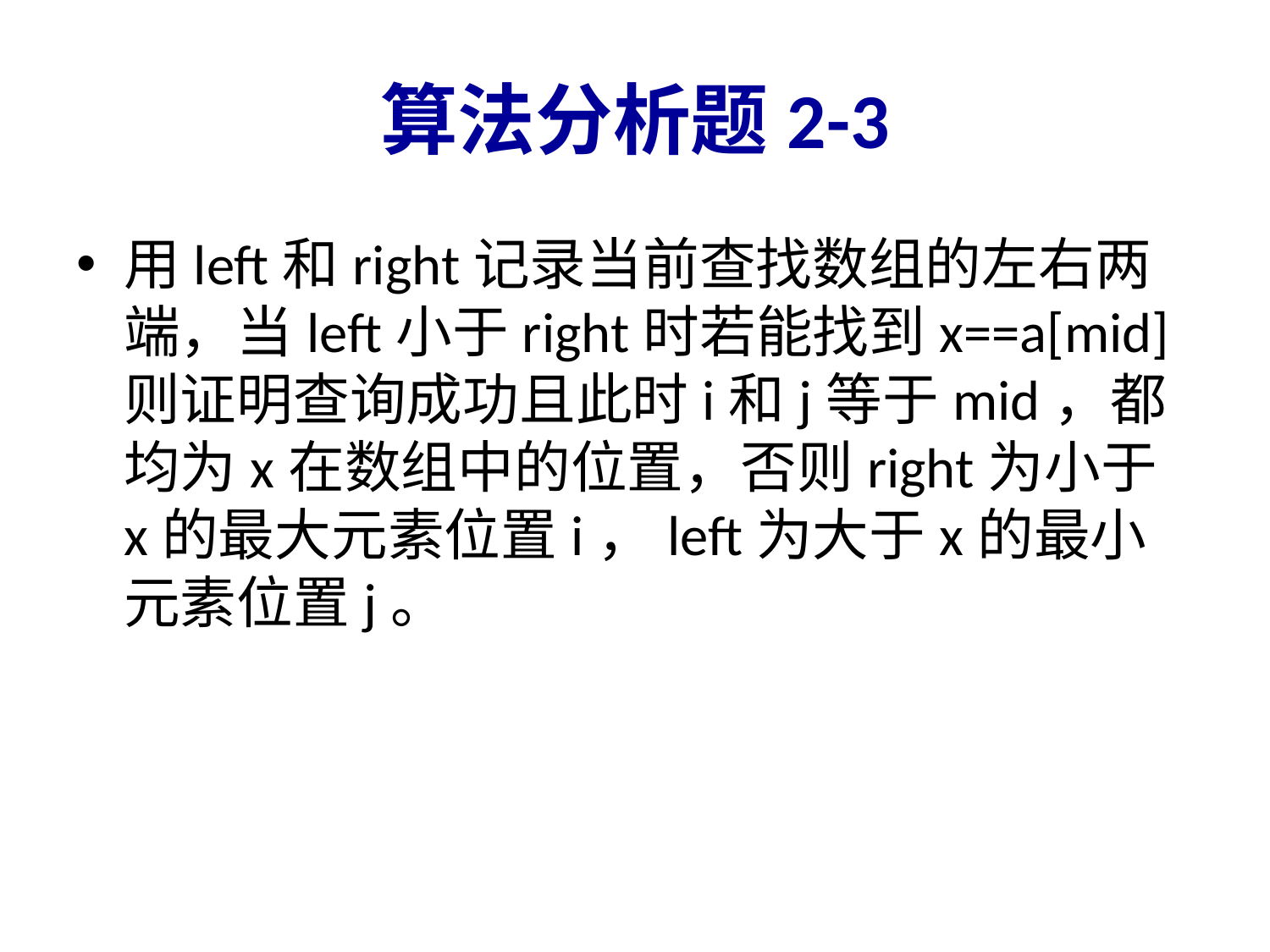

# 算法分析题2-3
用left和right记录当前查找数组的左右两端，当left小于right时若能找到x==a[mid]则证明查询成功且此时i和j等于mid，都均为x在数组中的位置，否则right为小于x的最大元素位置i，left为大于x的最小元素位置j。